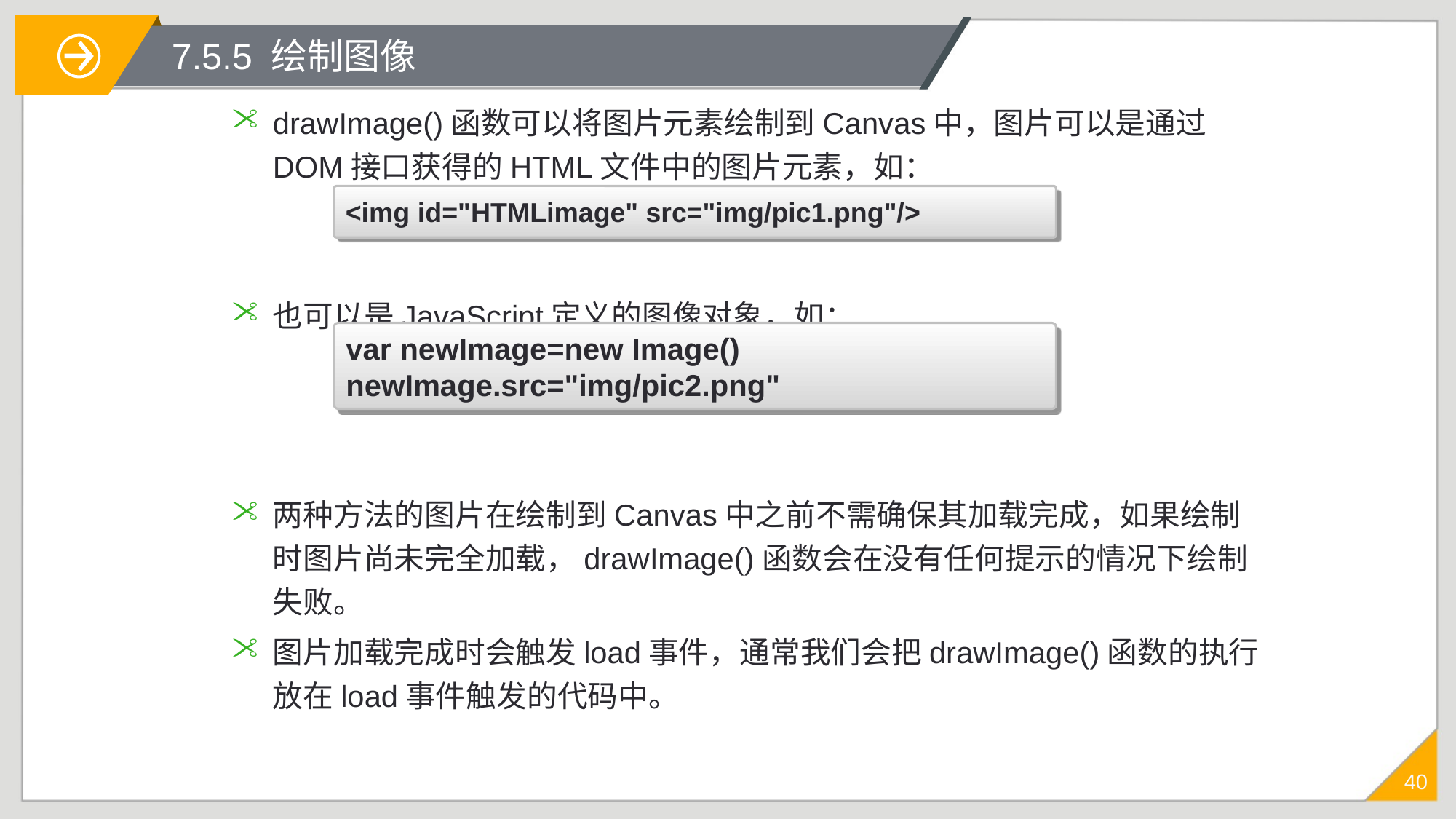

# 7.5.5 绘制图像
drawImage()函数可以将图片元素绘制到Canvas中，图片可以是通过DOM接口获得的HTML文件中的图片元素，如：

也可以是JavaScript定义的图像对象，如：

两种方法的图片在绘制到Canvas中之前不需确保其加载完成，如果绘制时图片尚未完全加载，drawImage()函数会在没有任何提示的情况下绘制失败。
图片加载完成时会触发load事件，通常我们会把drawImage()函数的执行放在load事件触发的代码中。
<img id="HTMLimage" src="img/pic1.png"/>
var newImage=new Image()
newImage.src="img/pic2.png"